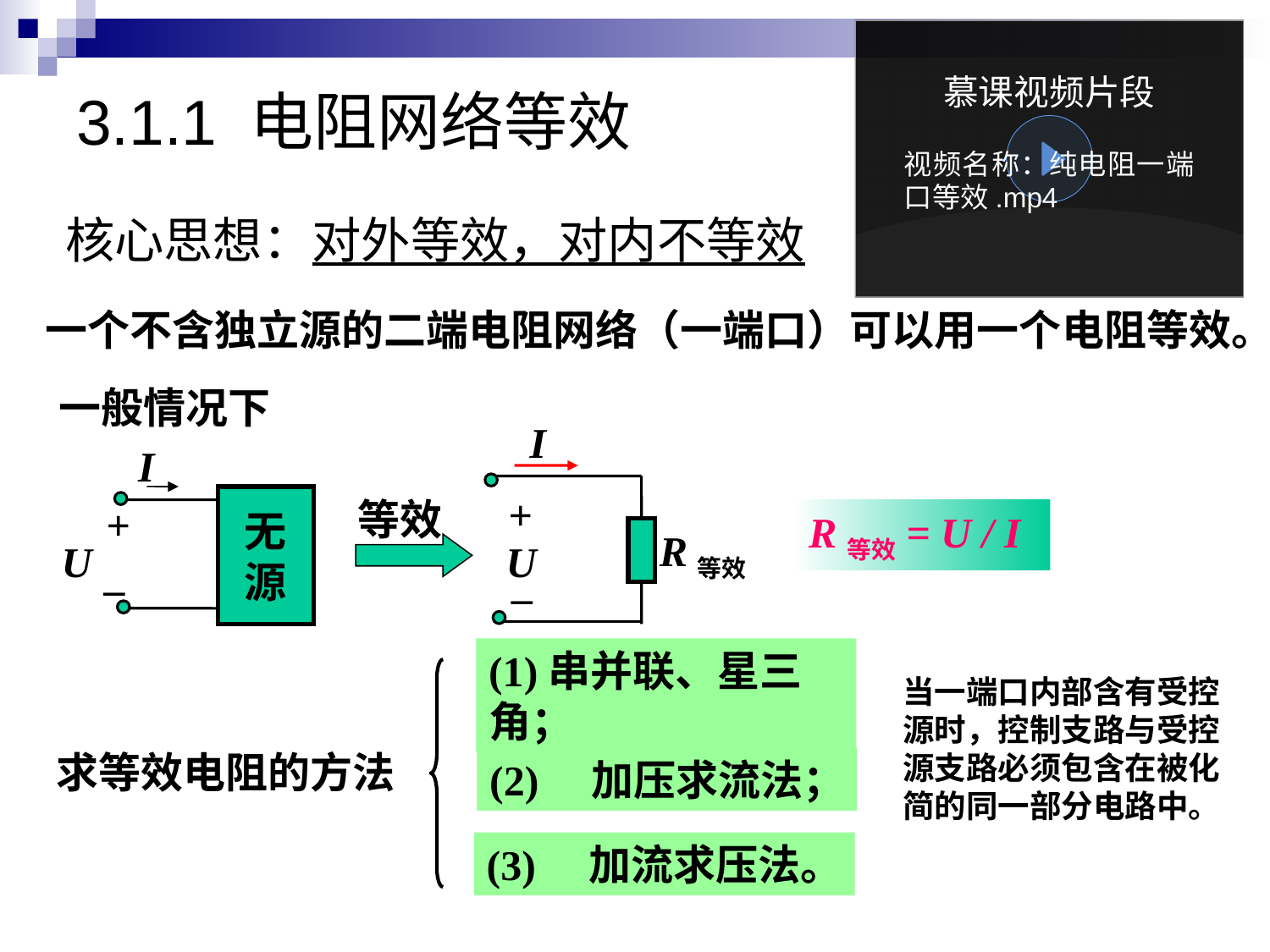

慕课视频片段

视频名称：纯电阻一端口等效.mp4

# 3.1.1 电阻网络等效
核心思想：对外等效，对内不等效
一个不含独立源的二端电阻网络（一端口）可以用一个电阻等效。
一般情况下
I

+

U
_

R等效
I

无
源
+

U
_

等效

R等效= U / I

(1)串并联、星三角；
求等效电阻的方法
(2)    加压求流法；
(3)    加流求压法。
当一端口内部含有受控源时，控制支路与受控源支路必须包含在被化简的同一部分电路中。